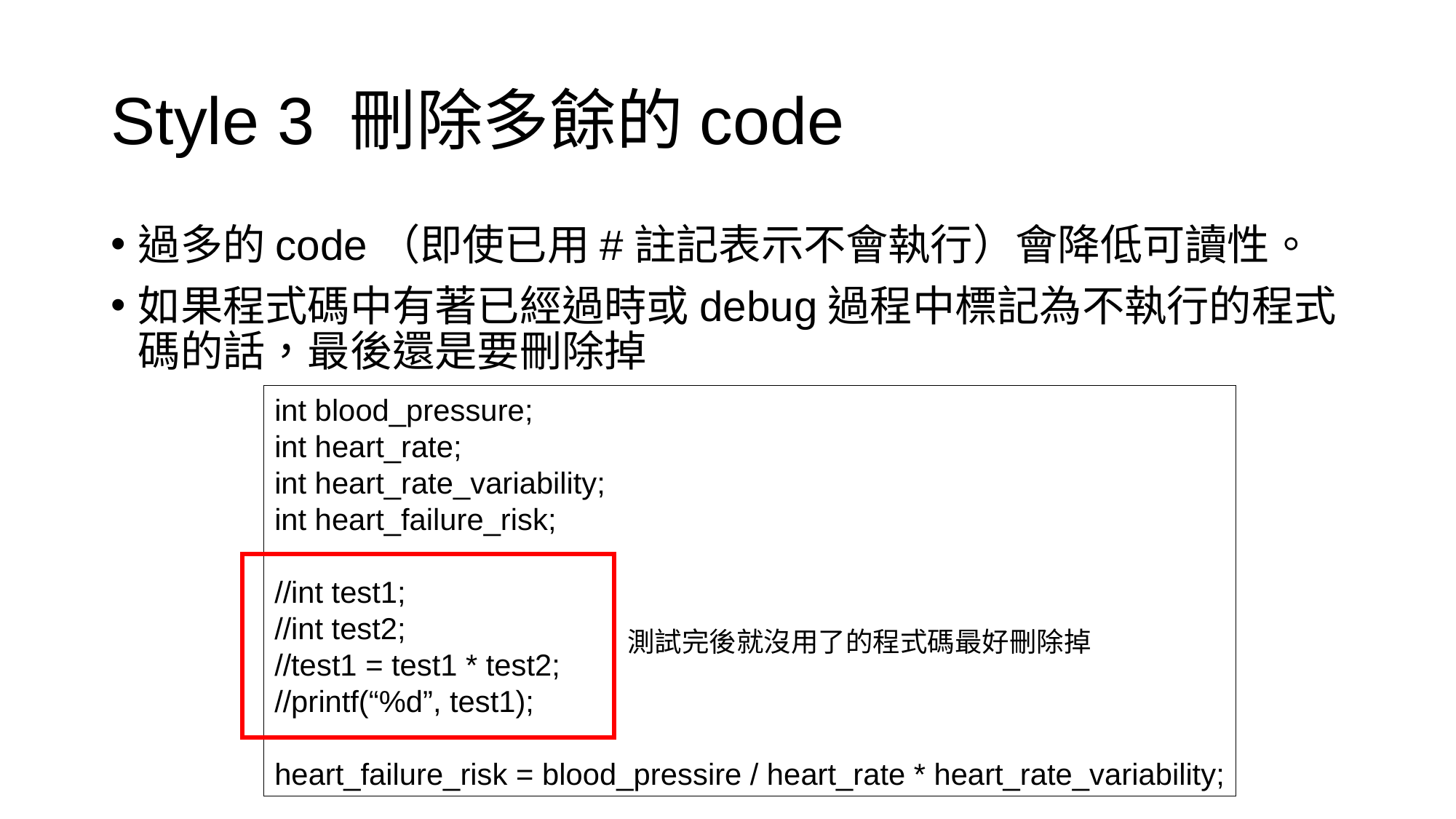

# Style 3 刪除多餘的code
過多的code（即使已用#註記表示不會執行）會降低可讀性。
如果程式碼中有著已經過時或debug過程中標記為不執行的程式碼的話，最後還是要刪除掉
int blood_pressure;
int heart_rate;
int heart_rate_variability;
int heart_failure_risk;

//int test1;
//int test2;
//test1 = test1 * test2;
//printf(“%d”, test1);

heart_failure_risk = blood_pressire / heart_rate * heart_rate_variability;

測試完後就沒用了的程式碼最好刪除掉